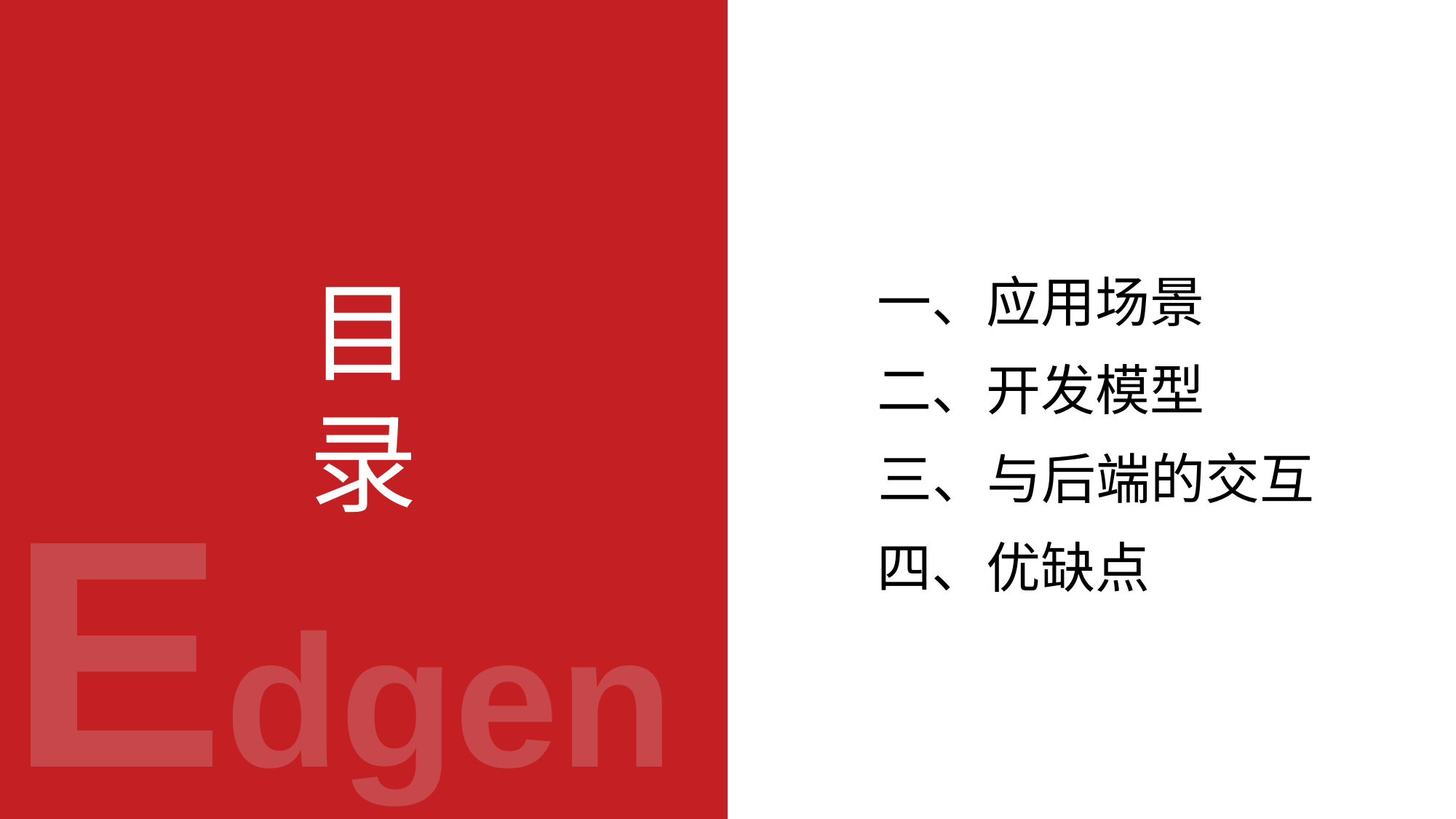

目
录
一、应用场景
二、开发模型
三、与后端的交互
四、优缺点
Edgent